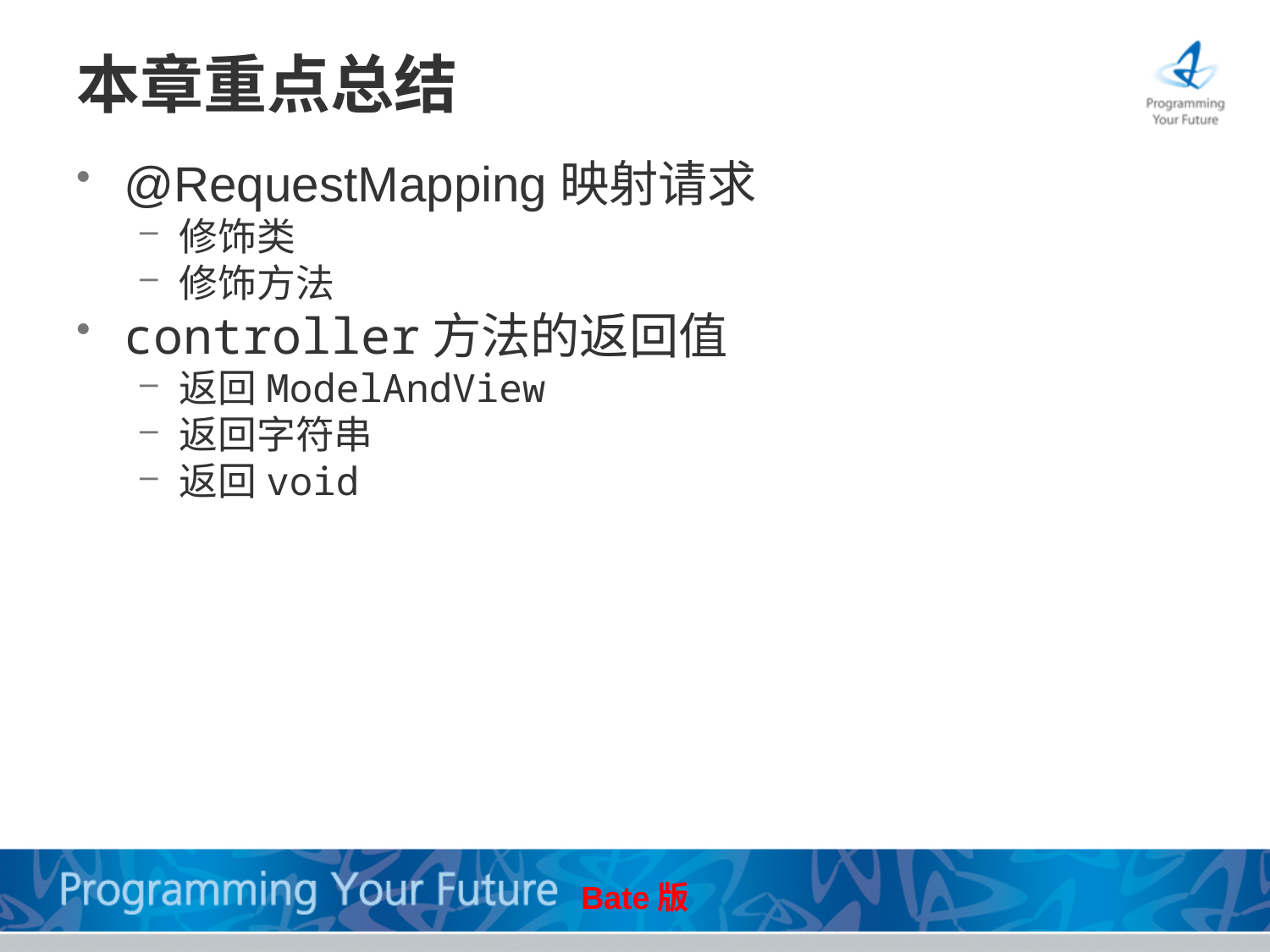

# 本章重点总结
@RequestMapping映射请求
修饰类
修饰方法
controller方法的返回值
返回ModelAndView
返回字符串
返回void